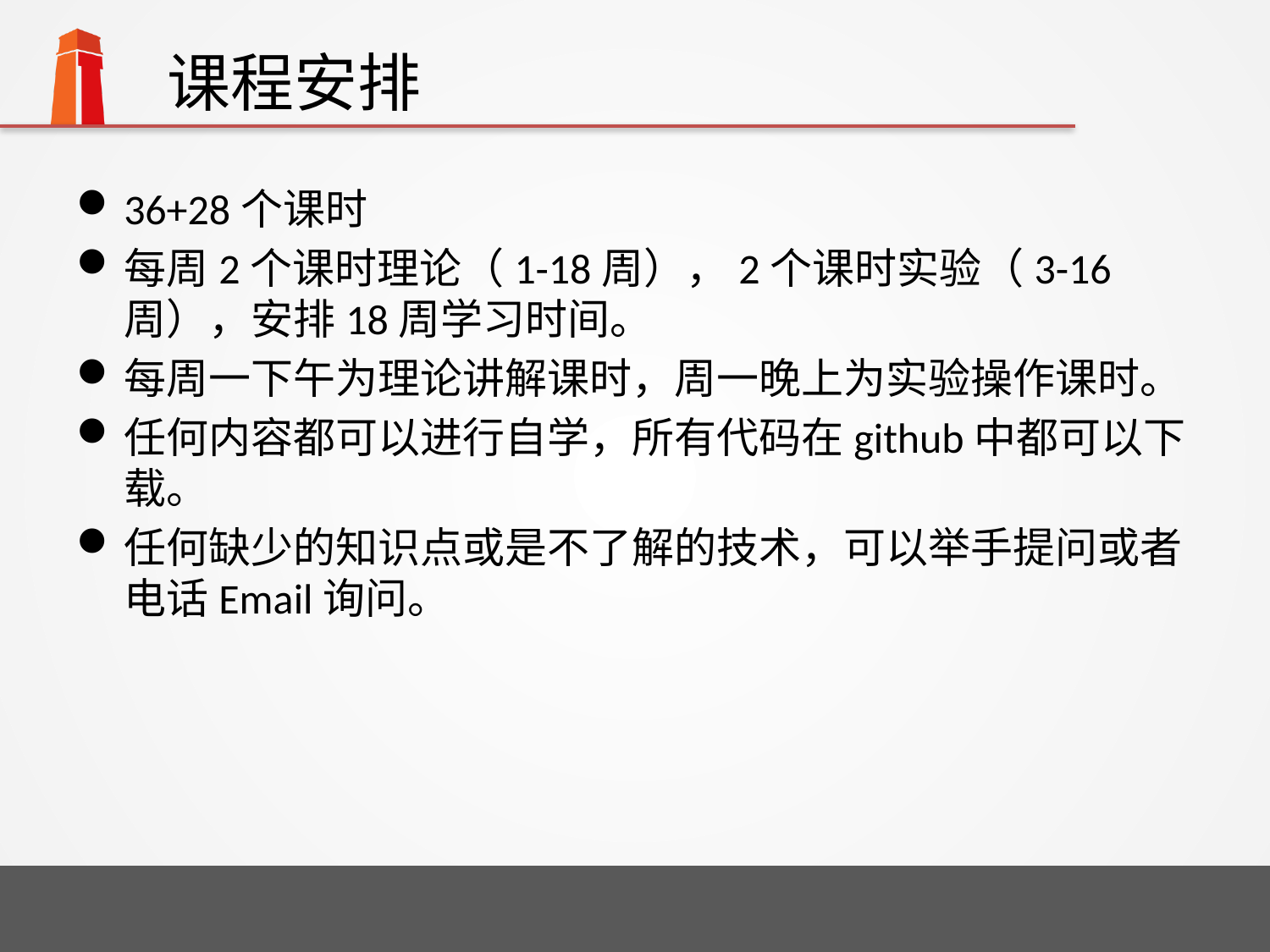

# 课程安排
36+28个课时
每周2个课时理论（1-18周），2个课时实验（3-16周），安排18周学习时间。
每周一下午为理论讲解课时，周一晚上为实验操作课时。
任何内容都可以进行自学，所有代码在github中都可以下载。
任何缺少的知识点或是不了解的技术，可以举手提问或者电话Email询问。